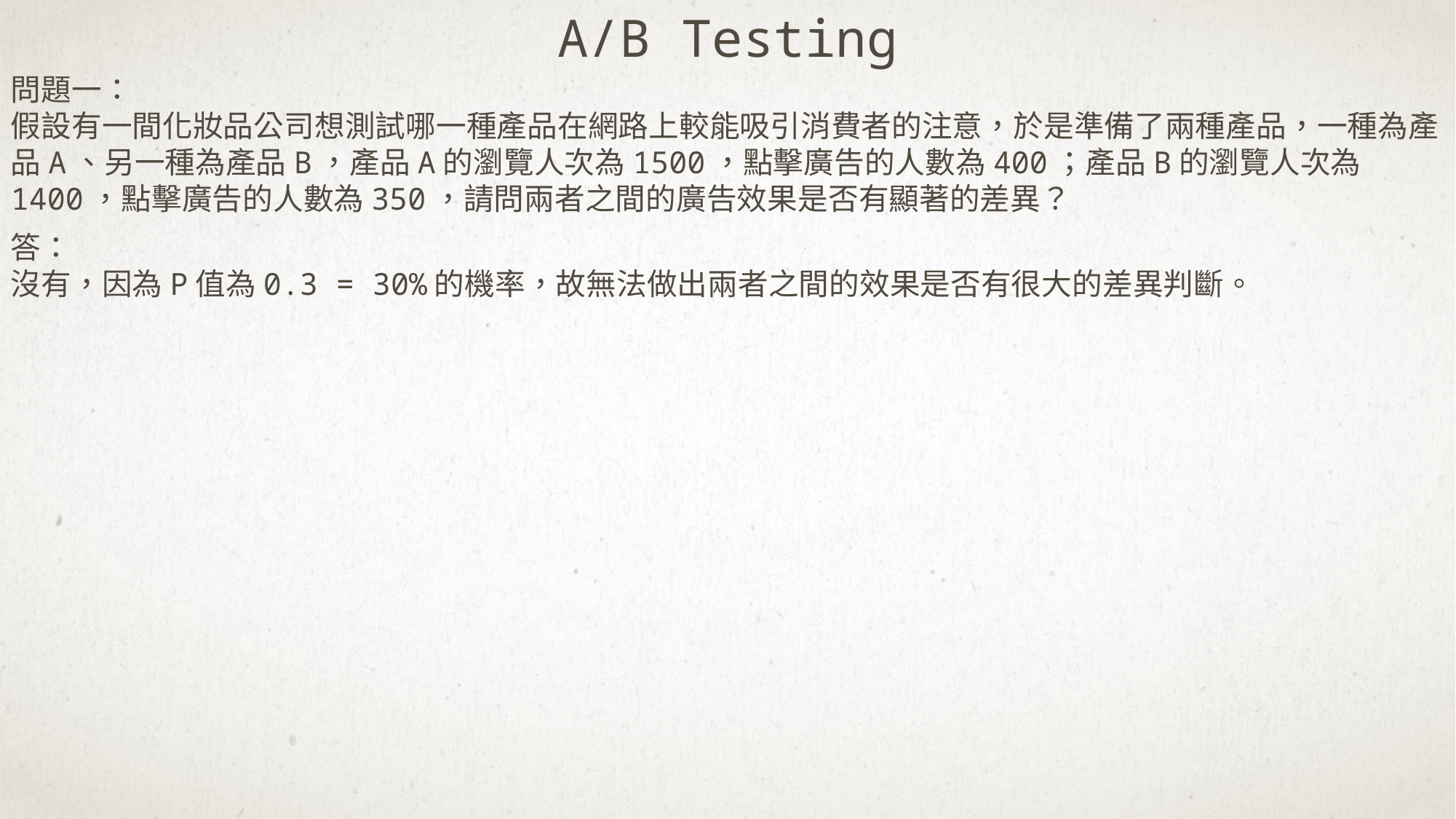

A/B Testing
問題一：
假設有一間化妝品公司想測試哪一種產品在網路上較能吸引消費者的注意，於是準備了兩種產品，一種為產品A、另一種為產品B，產品A的瀏覽人次為1500，點擊廣告的人數為400；產品B的瀏覽人次為1400，點擊廣告的人數為350，請問兩者之間的廣告效果是否有顯著的差異？
答：
沒有，因為P值為0.3 = 30%的機率，故無法做出兩者之間的效果是否有很大的差異判斷。